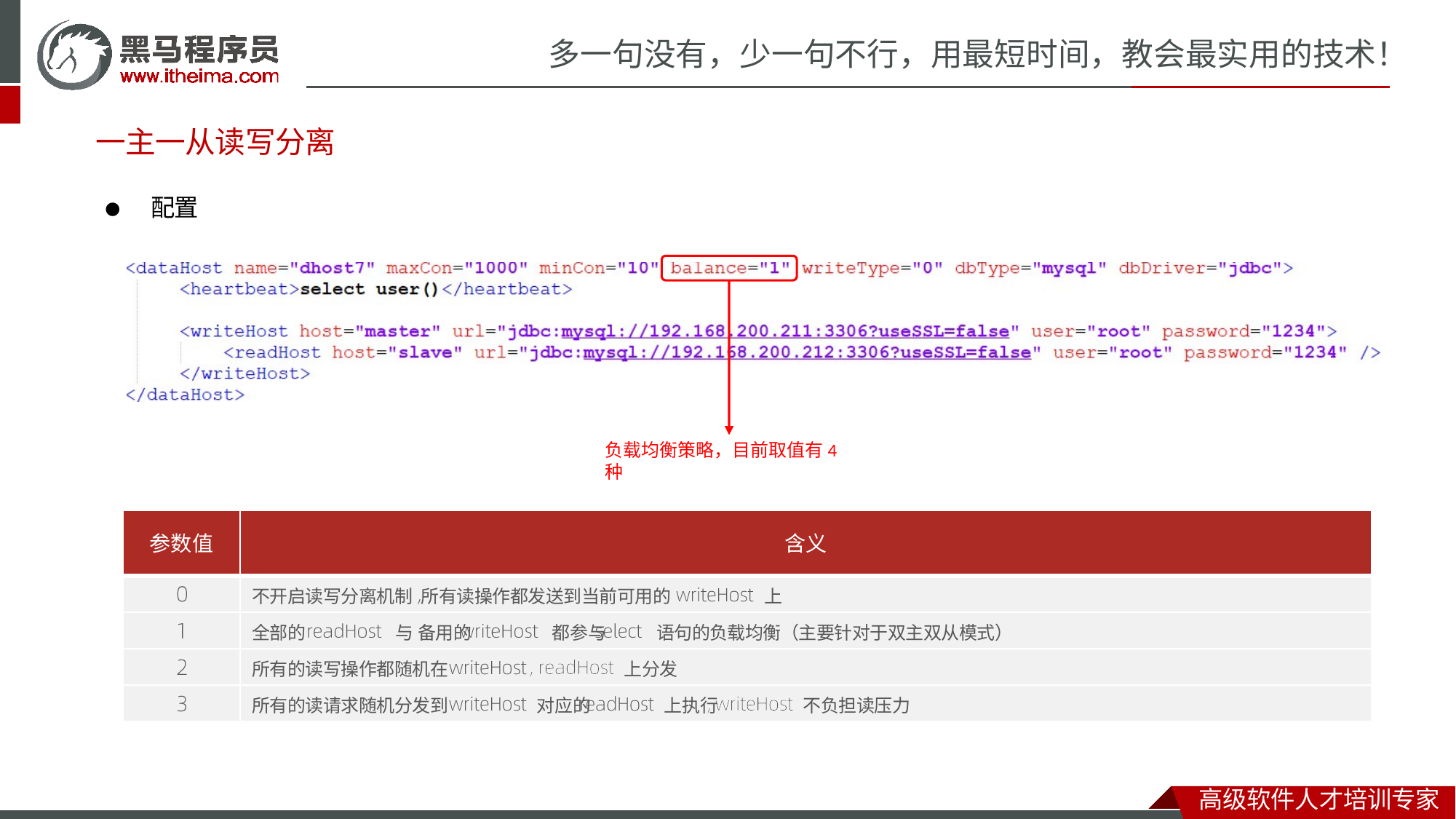

# 多一句没有，少一句不行，用最短时间，教会最实用的技术！

一主一从读写分离
⚫	配置

负载均衡策略，目前取值有4种
| 参数值 | 含义 |
| --- | --- |
|  | 不开启读写分离机制 所有读操作都发送到当前可用的 上 |
|  | 全部的 与 备用的 都参与 语句的负载均衡（主要针对于双主双从模式） |
|  | 所有的读写操作都随机在 上分发 |
|  | 所有的读请求随机分发到 对应的 上执行 不负担读压力 |

高级软件人才培训专家